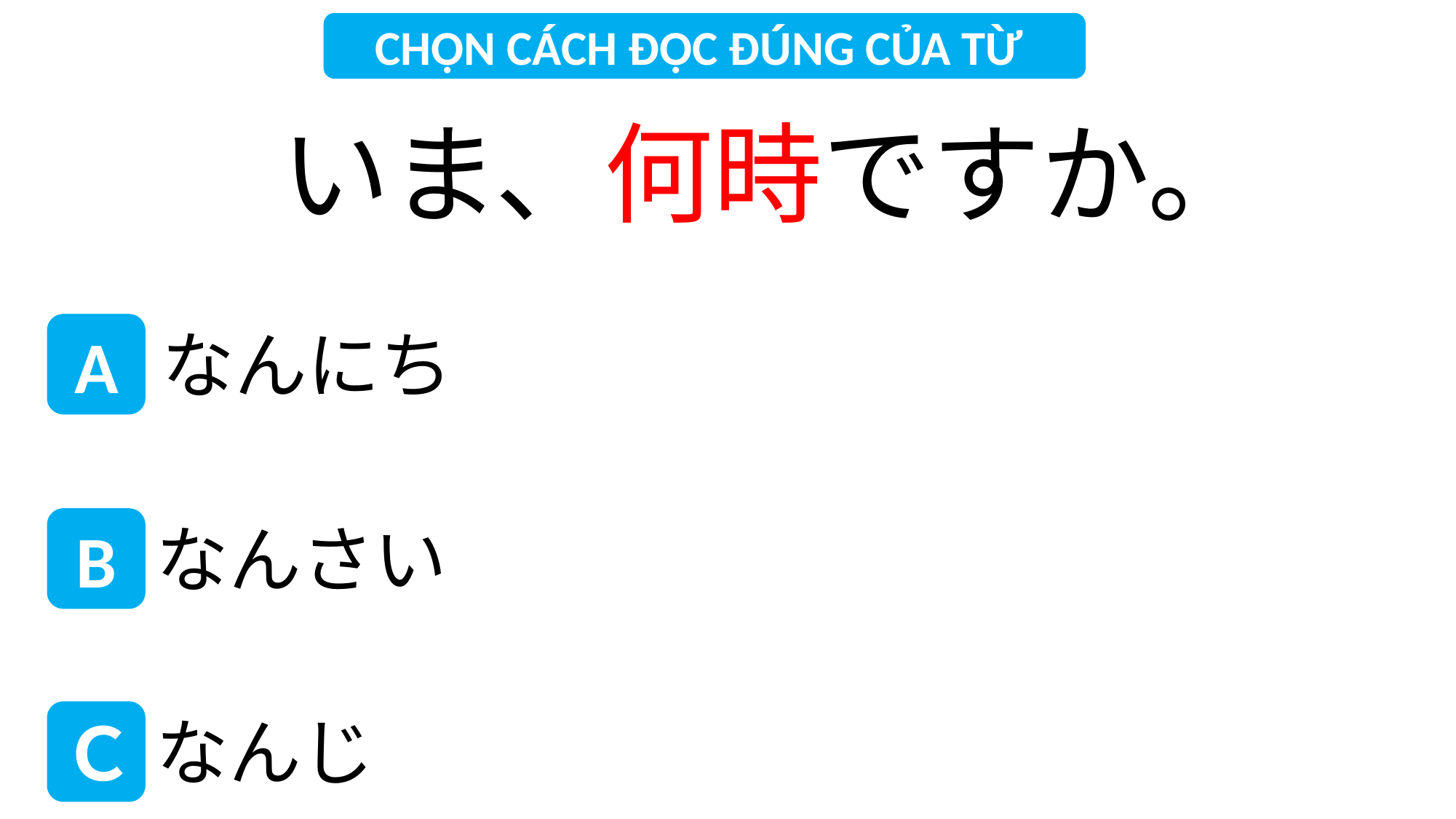

CHỌN CÁCH ĐỌC ĐÚNG CỦA TỪ
いま、何時ですか。
なんにち
A
B
なんさい
Ｃ
なんじ